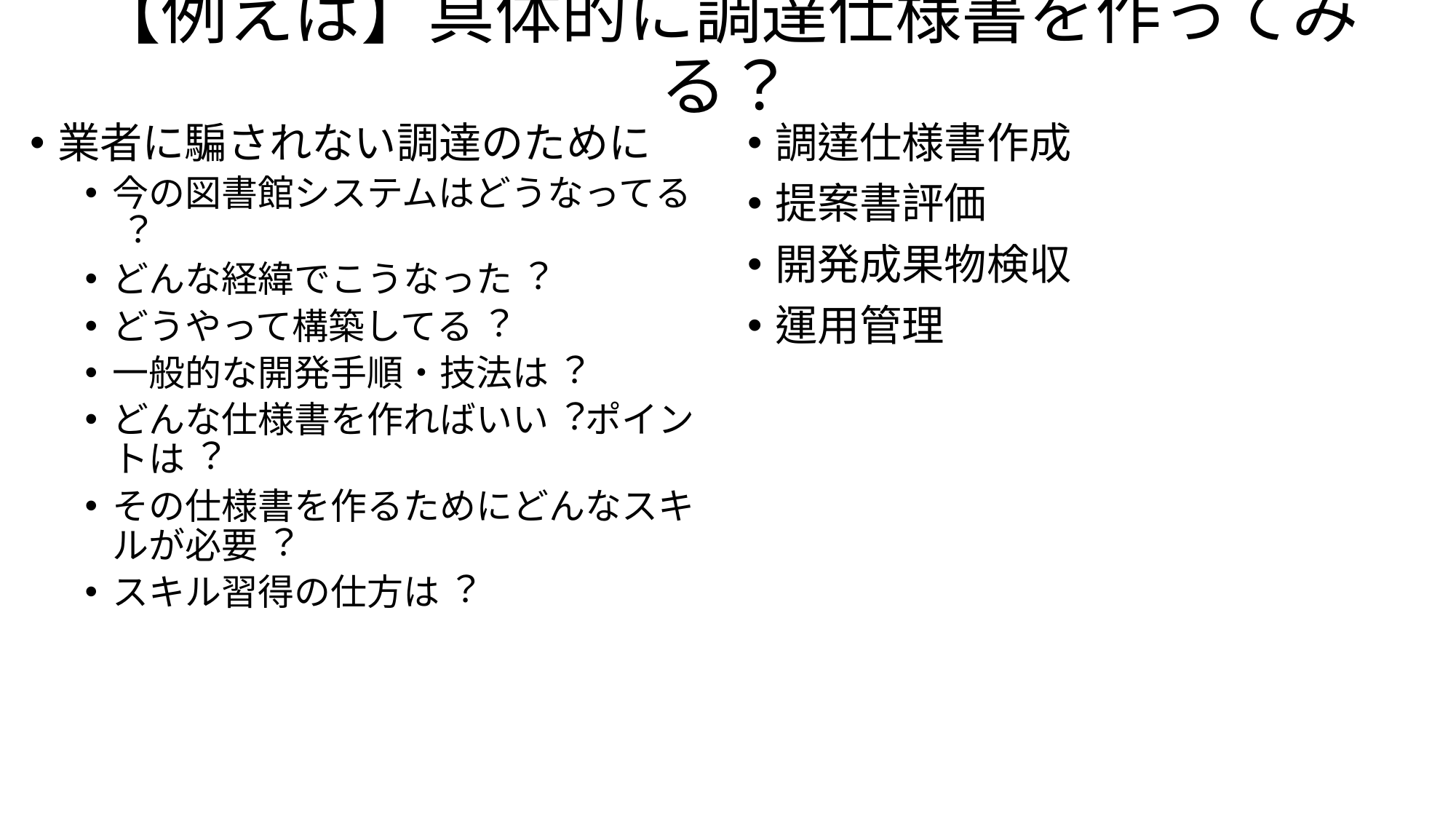

# 【例えば】具体的に調達仕様書を作ってみる？
業者に騙されない調達のために
今の図書館システムはどうなってる︖
どんな経緯でこうなった︖
どうやって構築してる︖
⼀般的な開発⼿順・技法は︖
どんな仕様書を作ればいい︖ポイントは︖
その仕様書を作るためにどんなスキルが必要︖
スキル習得の仕⽅は︖
調達仕様書作成
提案書評価
開発成果物検収
運⽤管理